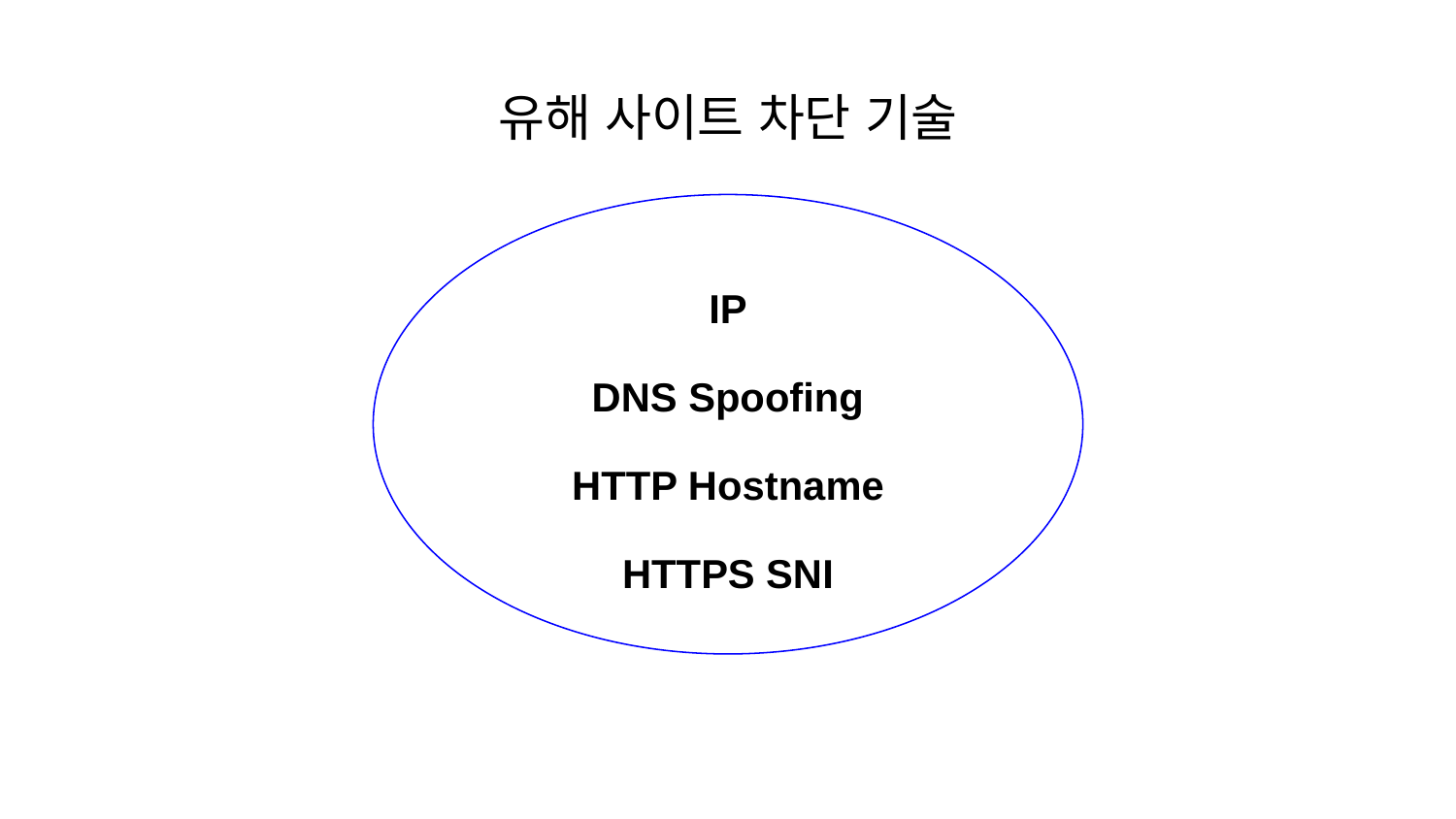

# 유해 사이트 차단 기술

IP
DNS Spoofing
HTTP Hostname
HTTPS SNI